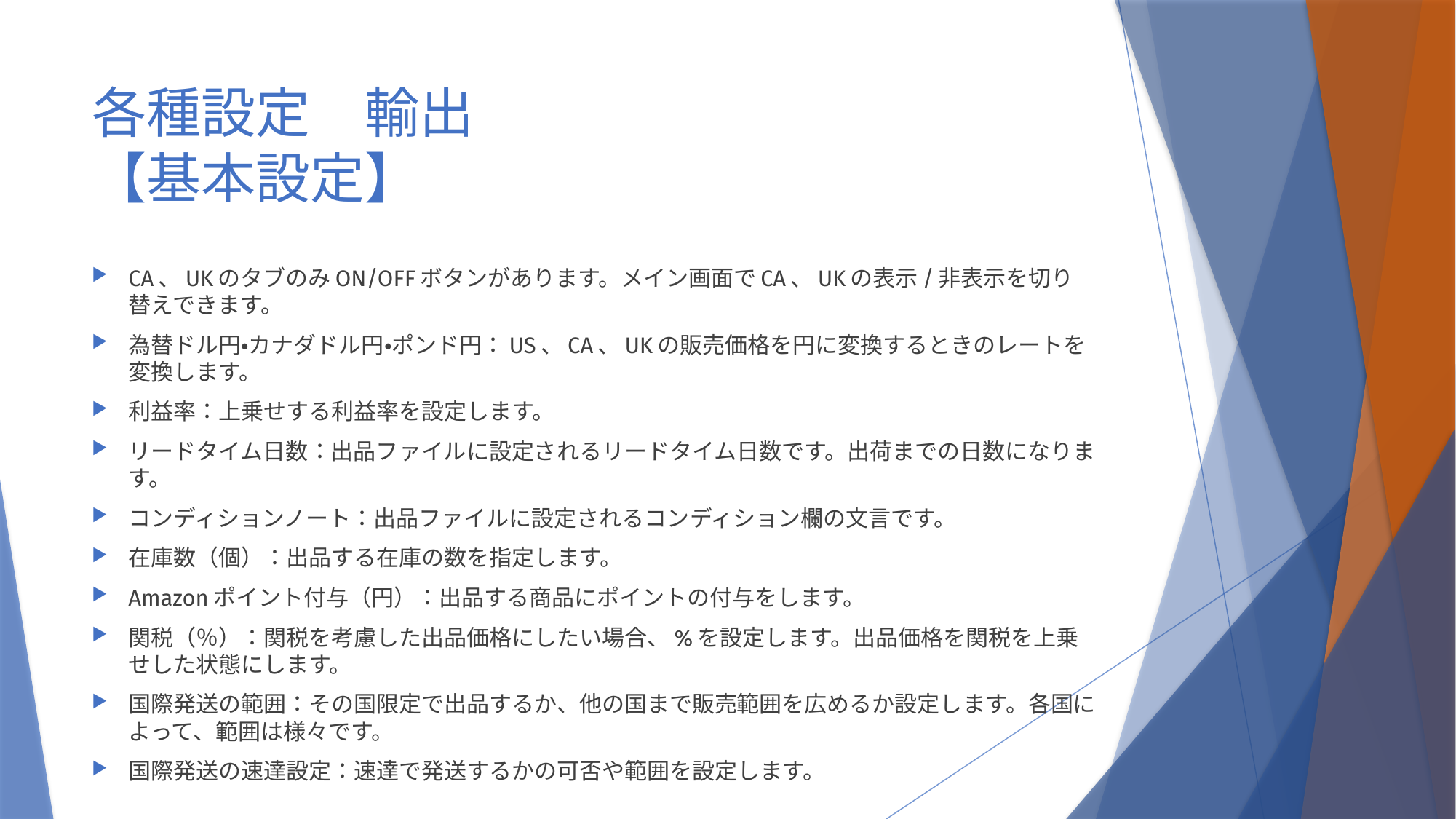

# 各種設定　輸出 【基本設定】
CA、UKのタブのみON/OFFボタンがあります。メイン画面でCA、UKの表示/非表示を切り替えできます。
為替ドル円・カナダドル円・ポンド円：US、CA、UKの販売価格を円に変換するときのレートを変換します。
利益率：上乗せする利益率を設定します。
リードタイム日数：出品ファイルに設定されるリードタイム日数です。出荷までの日数になります。
コンディションノート：出品ファイルに設定されるコンディション欄の文言です。
在庫数（個）：出品する在庫の数を指定します。
Amazonポイント付与（円）：出品する商品にポイントの付与をします。
関税（％）：関税を考慮した出品価格にしたい場合、%を設定します。出品価格を関税を上乗せした状態にします。
国際発送の範囲：その国限定で出品するか、他の国まで販売範囲を広めるか設定します。各国によって、範囲は様々です。
国際発送の速達設定：速達で発送するかの可否や範囲を設定します。